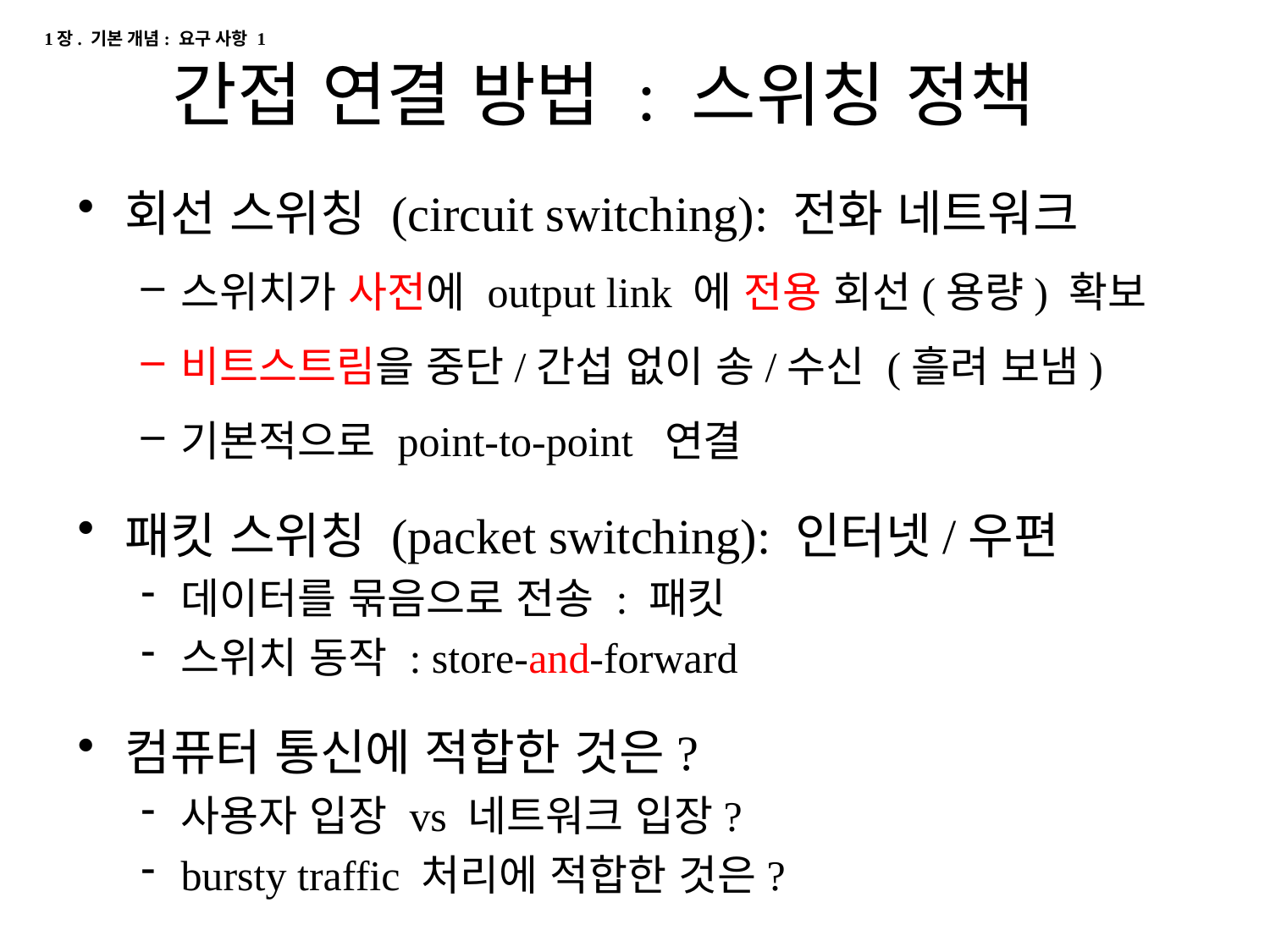

1장. 기본 개념: 요구 사항 1
# 간접 연결 방법 : 스위칭 정책
회선 스위칭 (circuit switching): 전화 네트워크
스위치가 사전에 output link 에 전용 회선(용량) 확보
비트스트림을 중단/간섭 없이 송/수신 (흘려 보냄)
기본적으로 point-to-point  연결
패킷 스위칭 (packet switching): 인터넷/우편
데이터를 묶음으로 전송 : 패킷
스위치 동작 : store-and-forward
컴퓨터 통신에 적합한 것은?
사용자 입장 vs 네트워크 입장?
bursty traffic 처리에 적합한 것은?